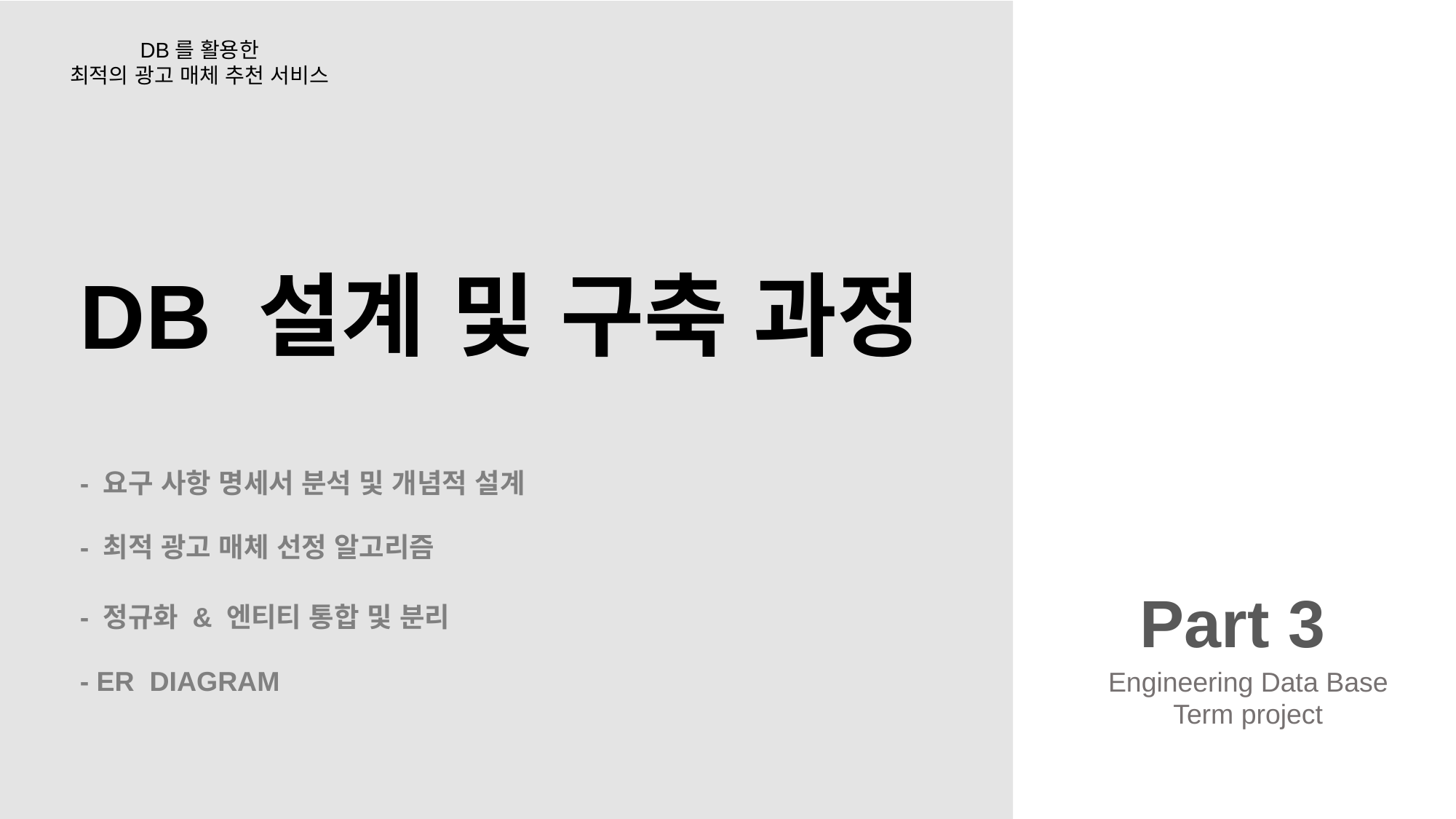

DB를 활용한
최적의 광고 매체 추천 서비스
DB 설계 및 구축 과정
- 요구 사항 명세서 분석 및 개념적 설계
- 최적 광고 매체 선정 알고리즘
Part 3
- 정규화 & 엔티티 통합 및 분리
- ER  DIAGRAM
Engineering Data Base
Term project